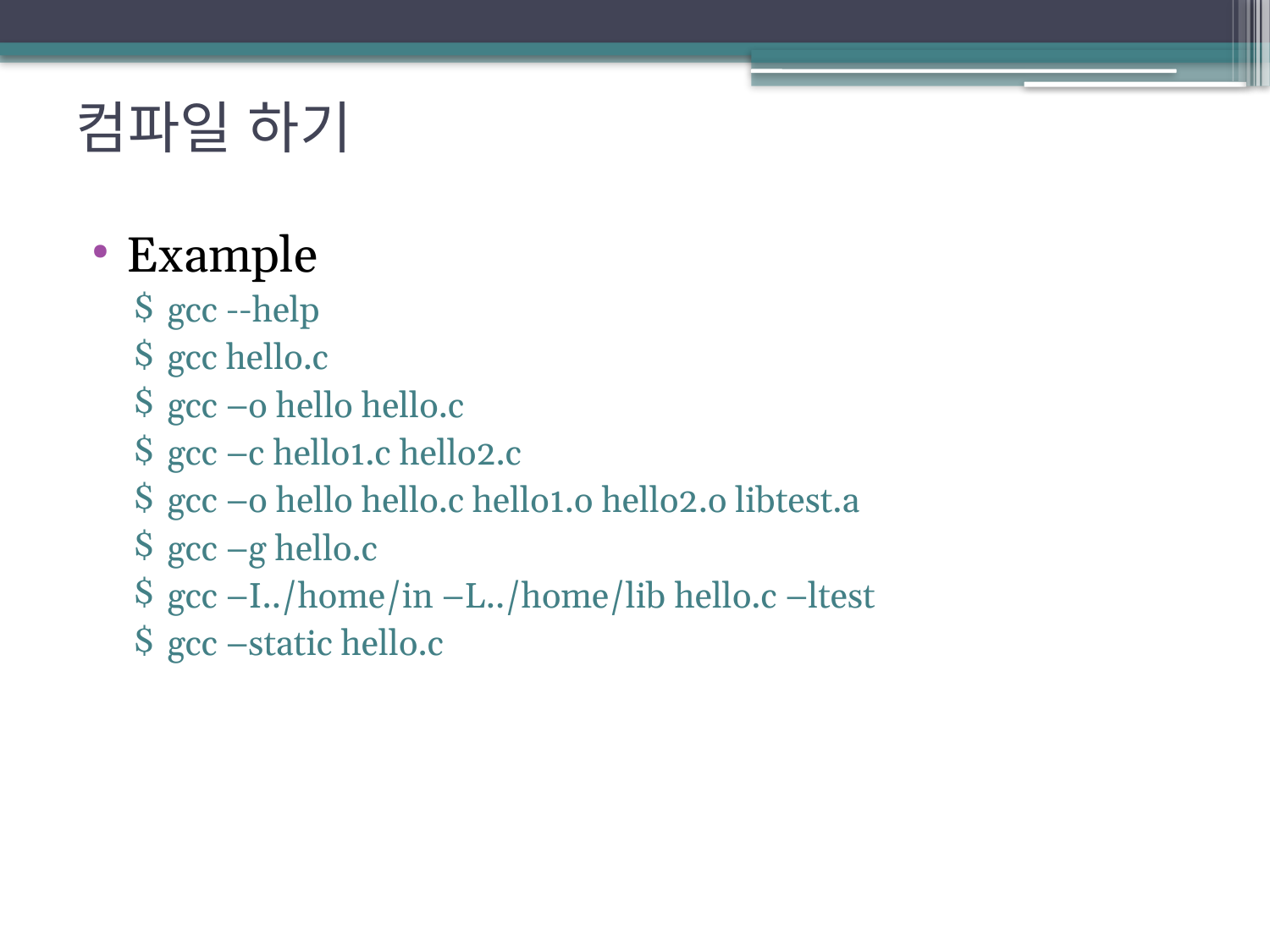

# 컴파일 하기
Example
gcc --help
gcc hello.c
gcc –o hello hello.c
gcc –c hello1.c hello2.c
gcc –o hello hello.c hello1.o hello2.o libtest.a
gcc –g hello.c
gcc –I../home/in –L../home/lib hello.c –ltest
gcc –static hello.c